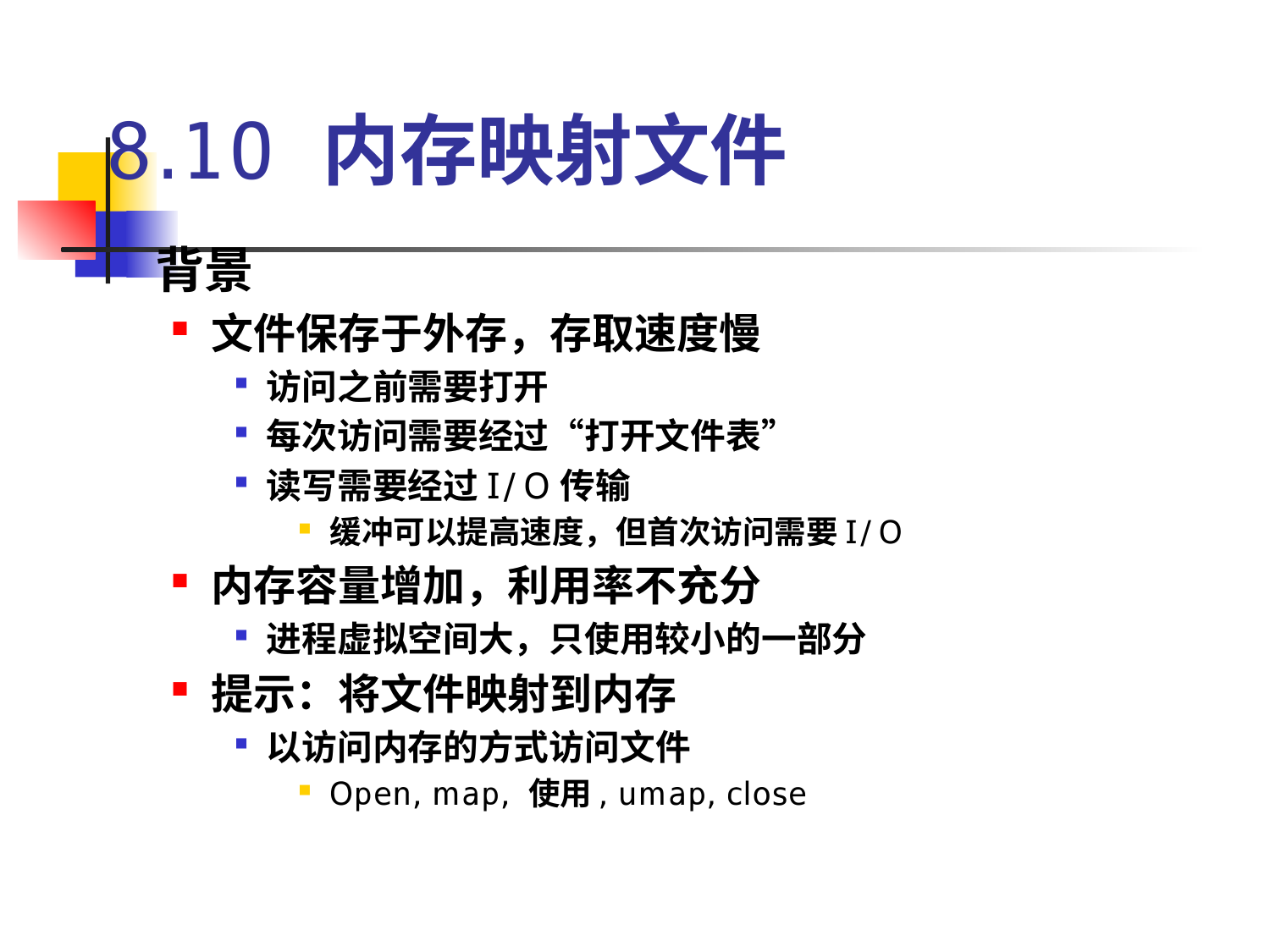

# 8.10 内存映射文件
背景
文件保存于外存，存取速度慢
访问之前需要打开
每次访问需要经过“打开文件表”
读写需要经过I/O传输
缓冲可以提高速度，但首次访问需要I/O
内存容量增加，利用率不充分
进程虚拟空间大，只使用较小的一部分
提示：将文件映射到内存
以访问内存的方式访问文件
Open, map, 使用, umap, close